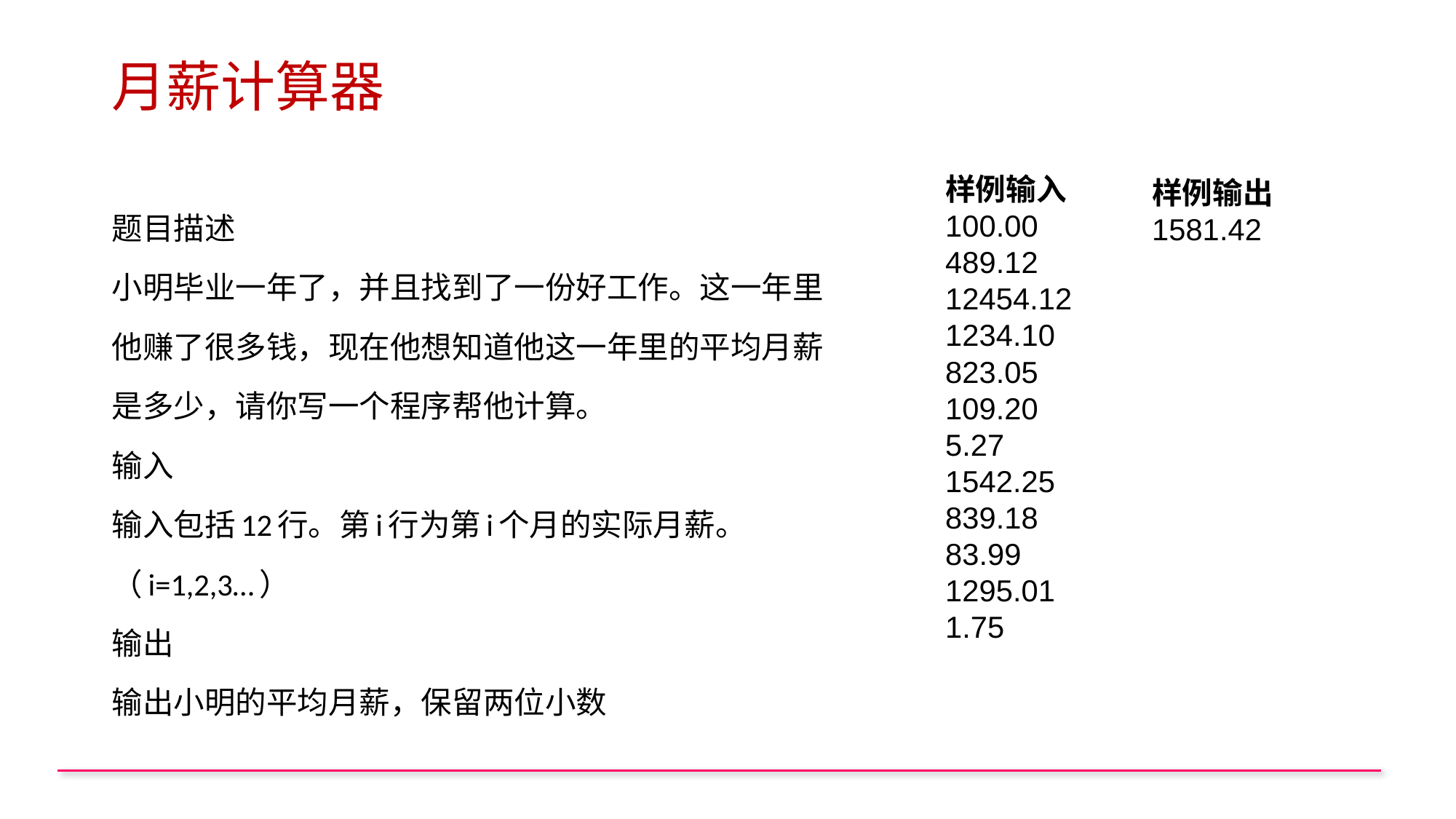

# 月薪计算器
样例输入
100.00
489.12
12454.12
1234.10
823.05
109.20
5.27
1542.25
839.18
83.99
1295.01
1.75
样例输出
1581.42
题目描述
小明毕业一年了，并且找到了一份好工作。这一年里他赚了很多钱，现在他想知道他这一年里的平均月薪是多少，请你写一个程序帮他计算。
输入
输入包括12行。第i行为第i个月的实际月薪。（i=1,2,3…）
输出
输出小明的平均月薪，保留两位小数